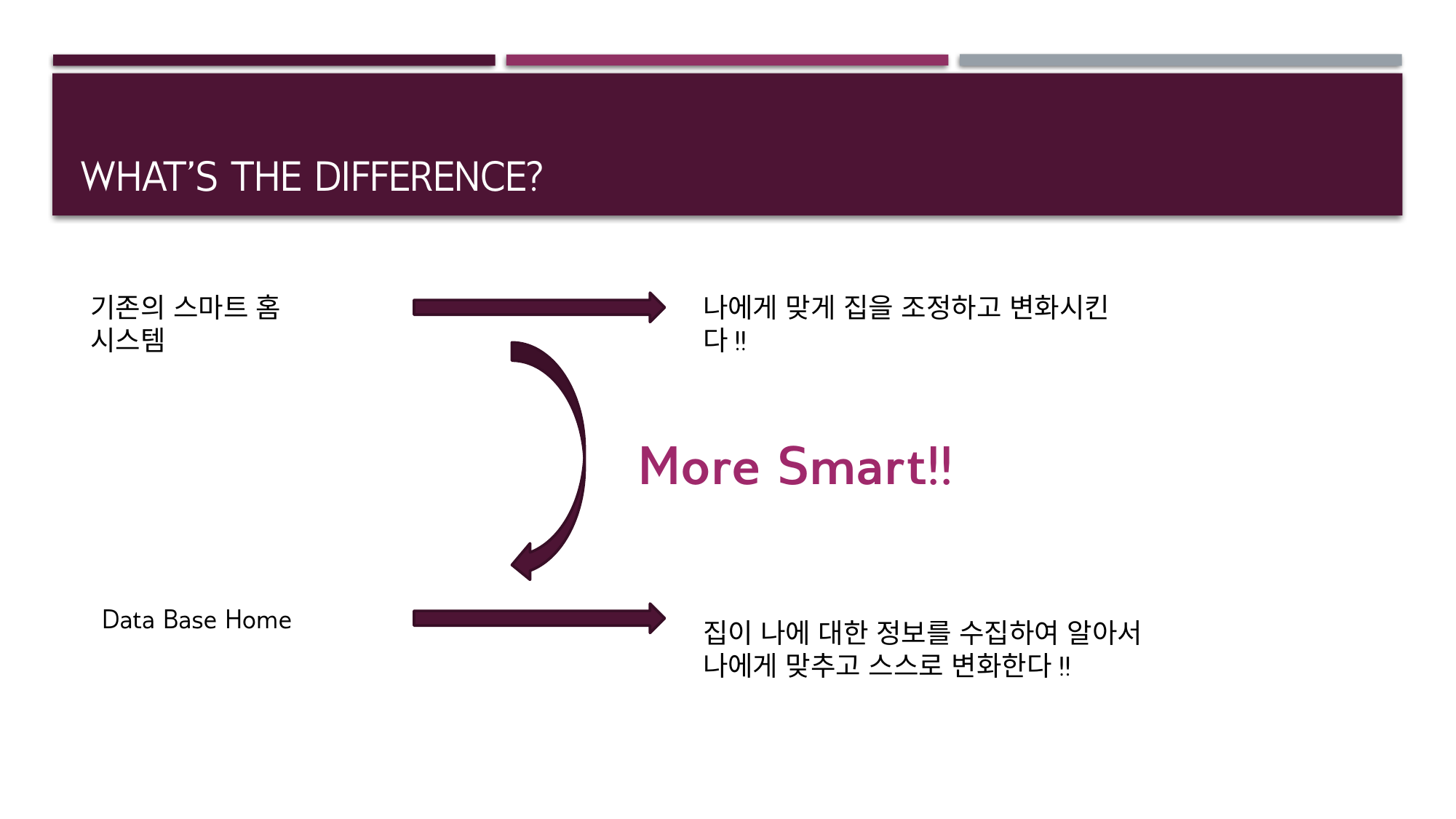

# What’s the difference?
기존의 스마트 홈 시스템
나에게 맞게 집을 조정하고 변화시킨다!!

More Smart!!
Data Base Home

집이 나에 대한 정보를 수집하여 알아서 나에게 맞추고 스스로 변화한다!!